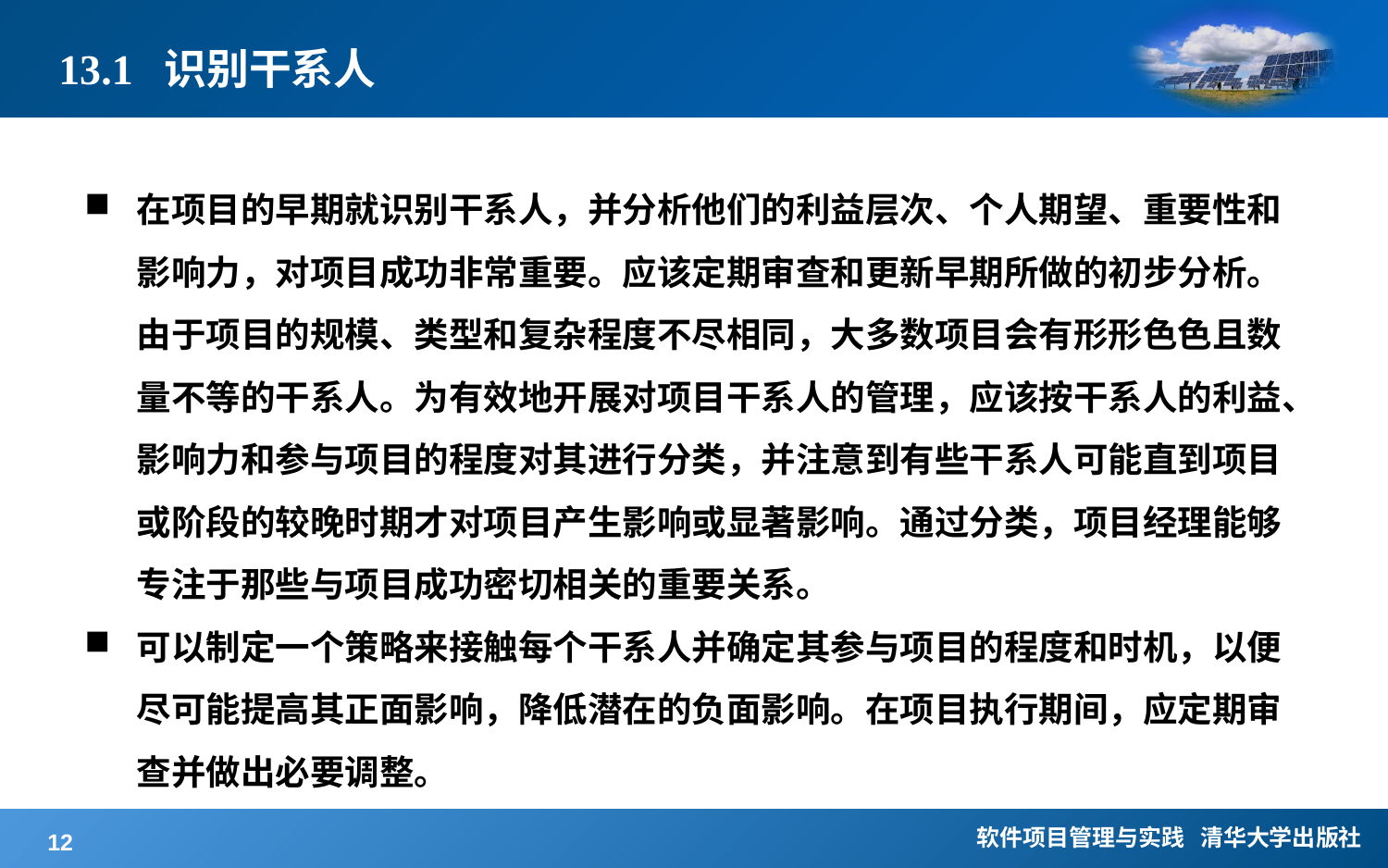

# 13.1  识别干系人
在项目的早期就识别干系人，并分析他们的利益层次、个人期望、重要性和影响力，对项目成功非常重要。应该定期审查和更新早期所做的初步分析。由于项目的规模、类型和复杂程度不尽相同，大多数项目会有形形色色且数量不等的干系人。为有效地开展对项目干系人的管理，应该按干系人的利益、影响力和参与项目的程度对其进行分类，并注意到有些干系人可能直到项目或阶段的较晚时期才对项目产生影响或显著影响。通过分类，项目经理能够专注于那些与项目成功密切相关的重要关系。
可以制定一个策略来接触每个干系人并确定其参与项目的程度和时机，以便尽可能提高其正面影响，降低潜在的负面影响。在项目执行期间，应定期审查并做出必要调整。